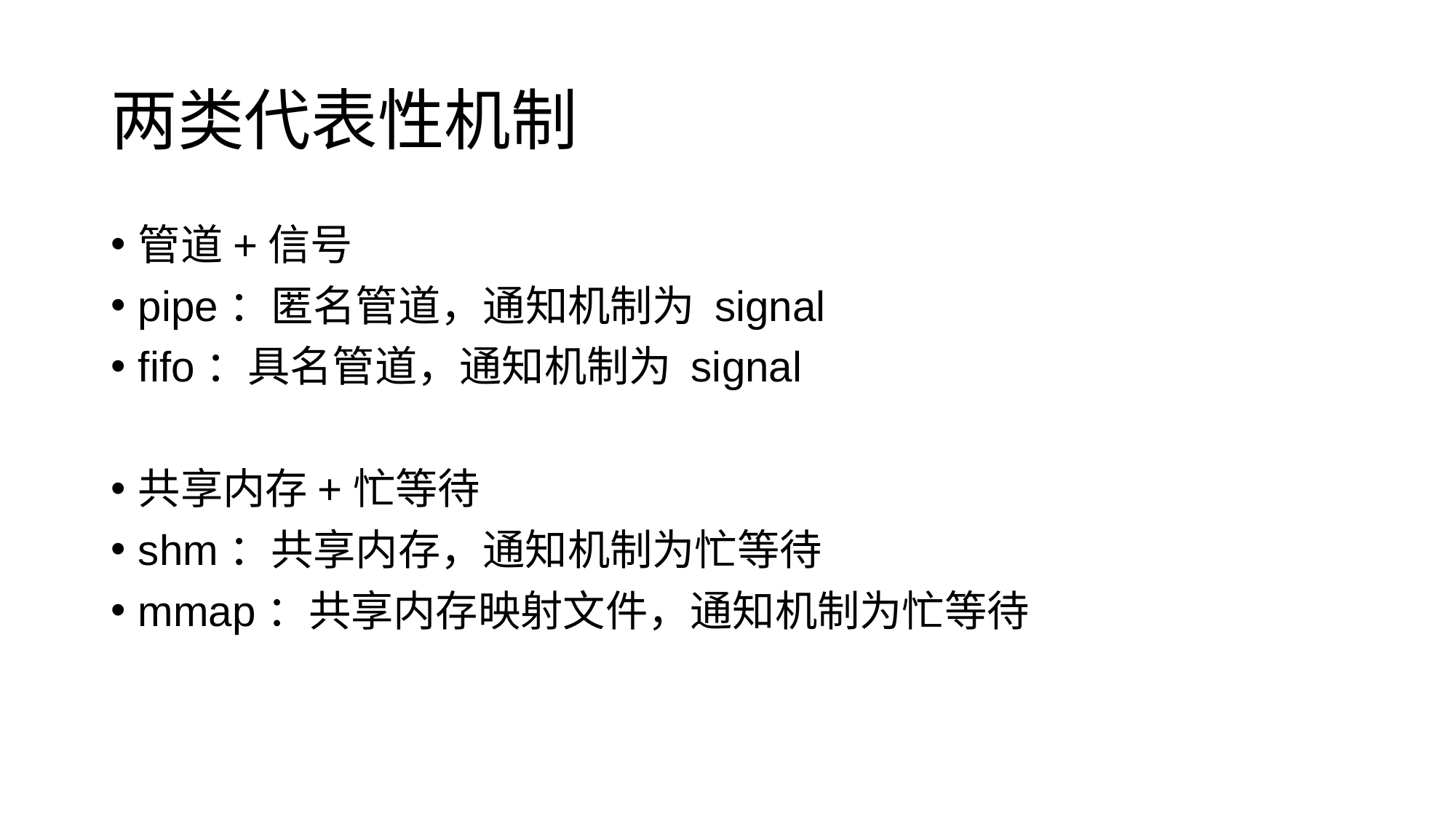

# 两类代表性机制
管道+信号
pipe：匿名管道，通知机制为 signal
fifo：具名管道，通知机制为 signal

共享内存+忙等待
shm：共享内存，通知机制为忙等待
mmap：共享内存映射文件，通知机制为忙等待